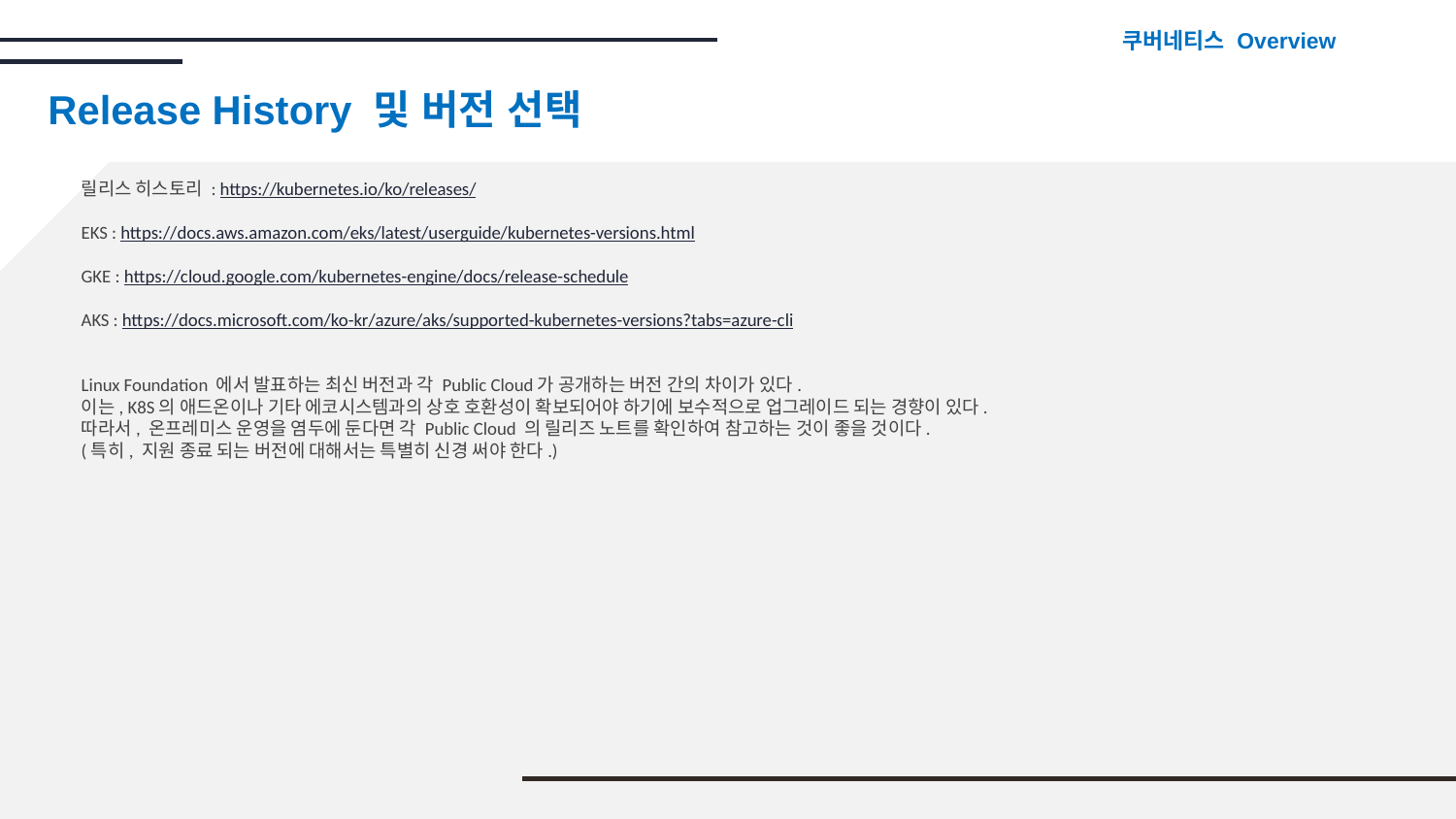

쿠버네티스 Overview
# Release History 및 버전 선택
릴리스 히스토리 : https://kubernetes.io/ko/releases/

EKS : https://docs.aws.amazon.com/eks/latest/userguide/kubernetes-versions.html

GKE : https://cloud.google.com/kubernetes-engine/docs/release-schedule

AKS : https://docs.microsoft.com/ko-kr/azure/aks/supported-kubernetes-versions?tabs=azure-cli

Linux Foundation 에서 발표하는 최신 버전과 각 Public Cloud가 공개하는 버전 간의 차이가 있다.
이는, K8S의 애드온이나 기타 에코시스템과의 상호 호환성이 확보되어야 하기에 보수적으로 업그레이드 되는 경향이 있다.
따라서, 온프레미스 운영을 염두에 둔다면 각 Public Cloud 의 릴리즈 노트를 확인하여 참고하는 것이 좋을 것이다.
(특히, 지원 종료 되는 버전에 대해서는 특별히 신경 써야 한다.)